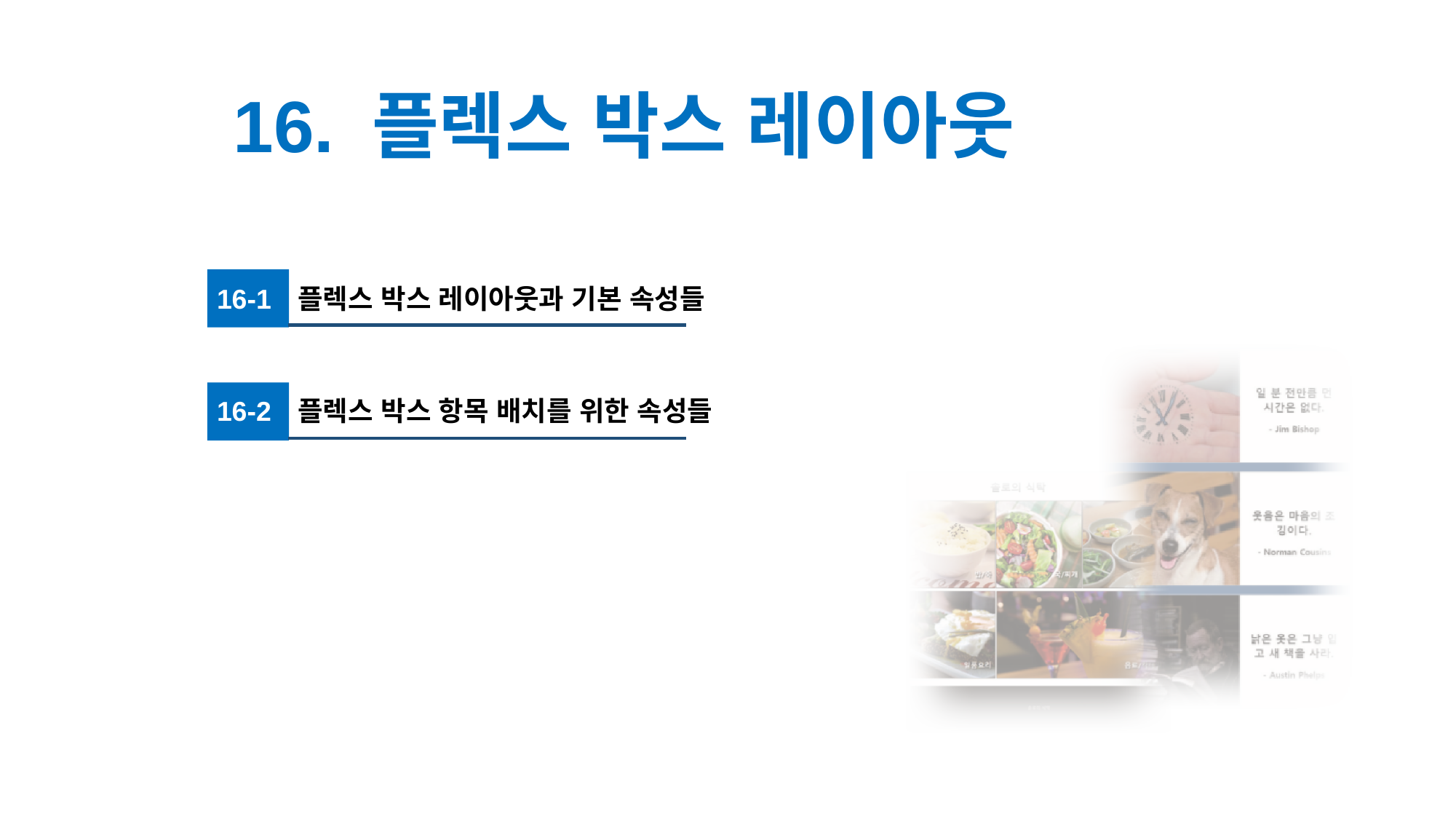

# 16. 플렉스 박스 레이아웃
16-1
플렉스 박스 레이아웃과 기본 속성들
16-2
플렉스 박스 항목 배치를 위한 속성들